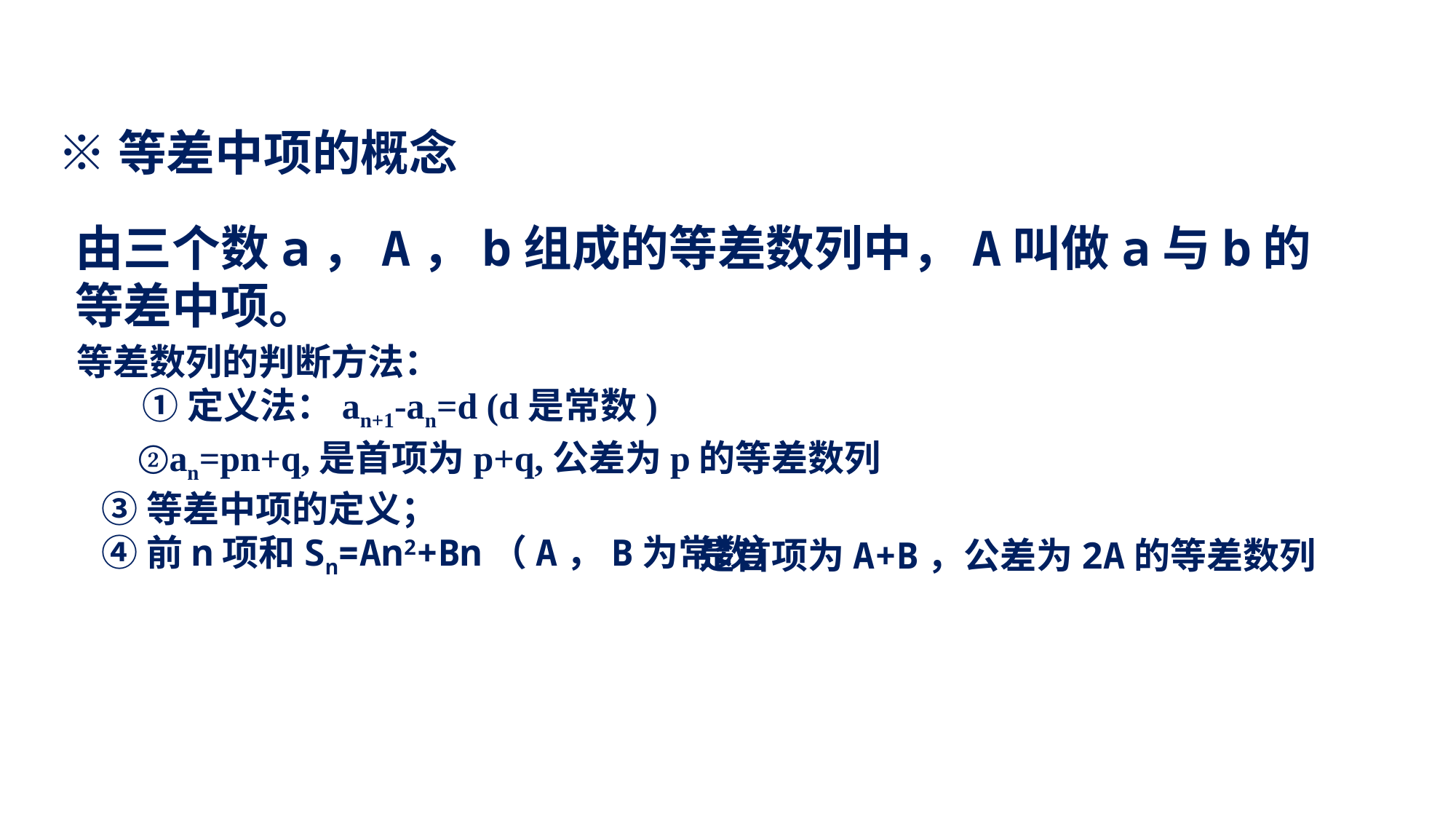

※等差中项的概念
由三个数a，A，b组成的等差数列中，A叫做a与b的等差中项。
等差数列的判断方法：
        ①定义法：an+1-an=d (d是常数)

②an=pn+q,是首项为p+q,公差为p的等差数列
③等差中项的定义；
④前n项和Sn=An2+Bn（A，B为常数）
是首项为A+B，公差为2A的等差数列